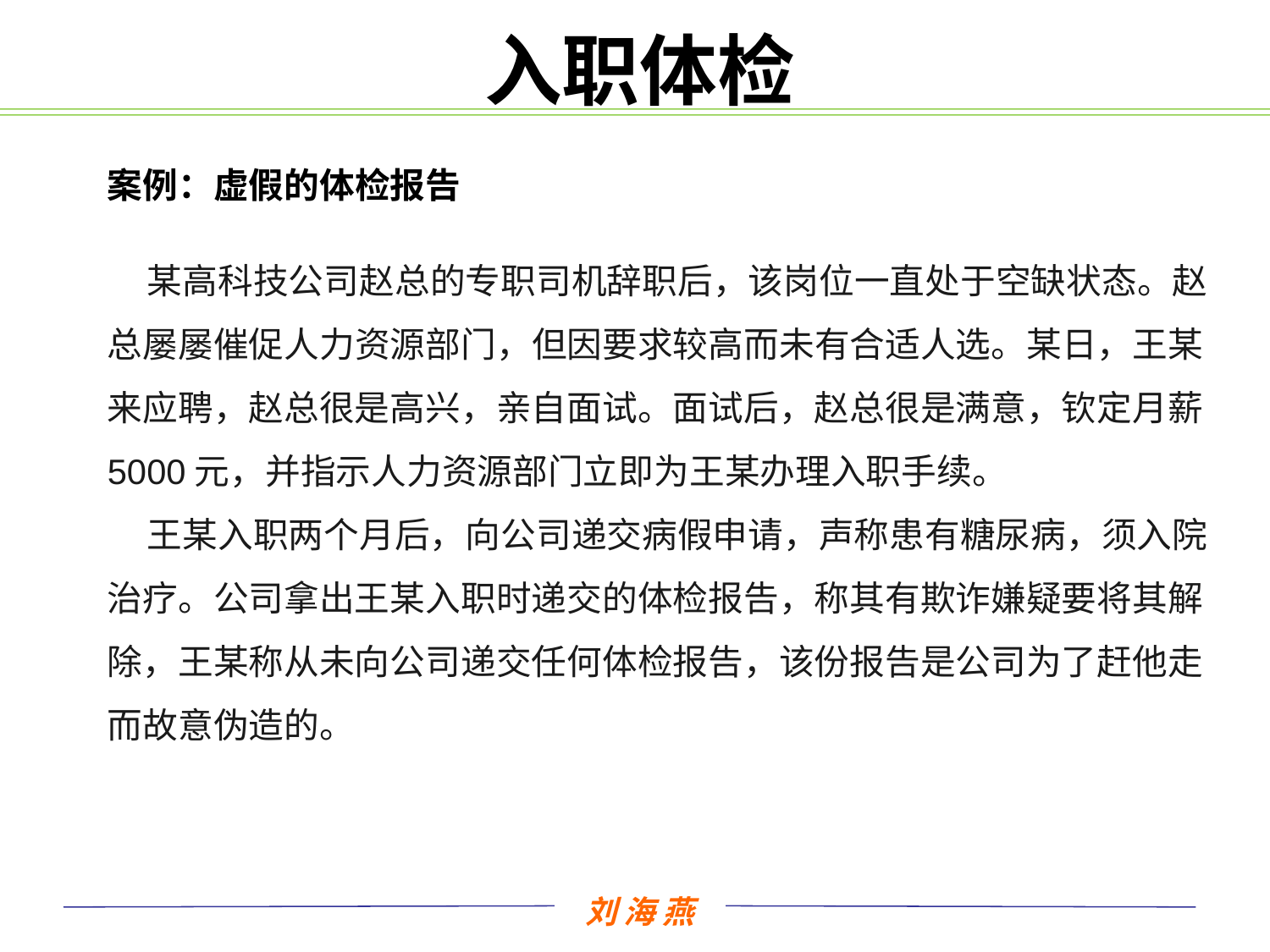

# 入职体检
案例：虚假的体检报告
    某高科技公司赵总的专职司机辞职后，该岗位一直处于空缺状态。赵总屡屡催促人力资源部门，但因要求较高而未有合适人选。某日，王某来应聘，赵总很是高兴，亲自面试。面试后，赵总很是满意，钦定月薪5000元，并指示人力资源部门立即为王某办理入职手续。
    王某入职两个月后，向公司递交病假申请，声称患有糖尿病，须入院治疗。公司拿出王某入职时递交的体检报告，称其有欺诈嫌疑要将其解除，王某称从未向公司递交任何体检报告，该份报告是公司为了赶他走而故意伪造的。